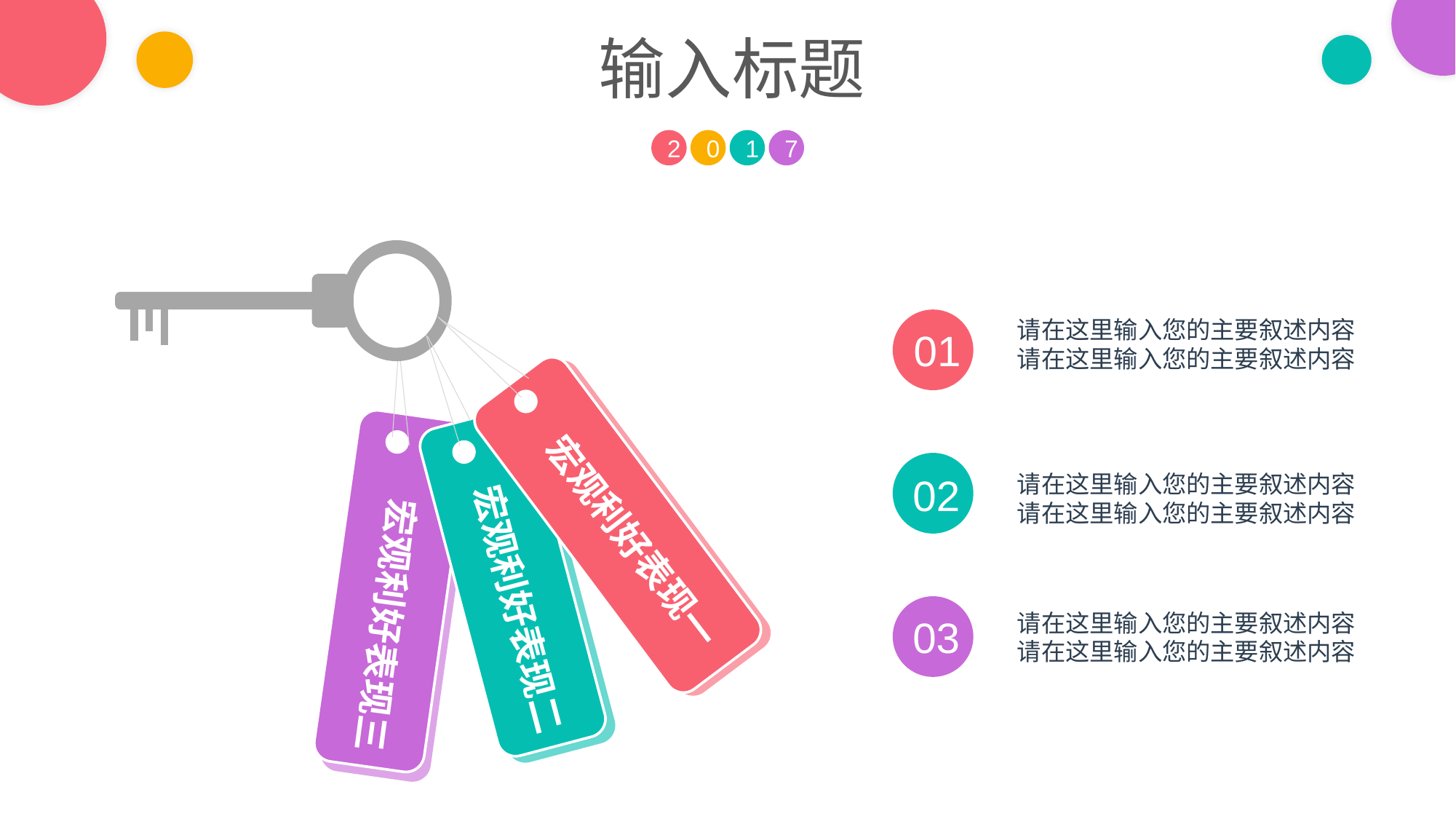

输入标题

2
0
1
7

01
请在这里输入您的主要叙述内容
请在这里输入您的主要叙述内容

宏观利好表现二

宏观利好表现一

宏观利好表现三

02
请在这里输入您的主要叙述内容
请在这里输入您的主要叙述内容

03
请在这里输入您的主要叙述内容
请在这里输入您的主要叙述内容